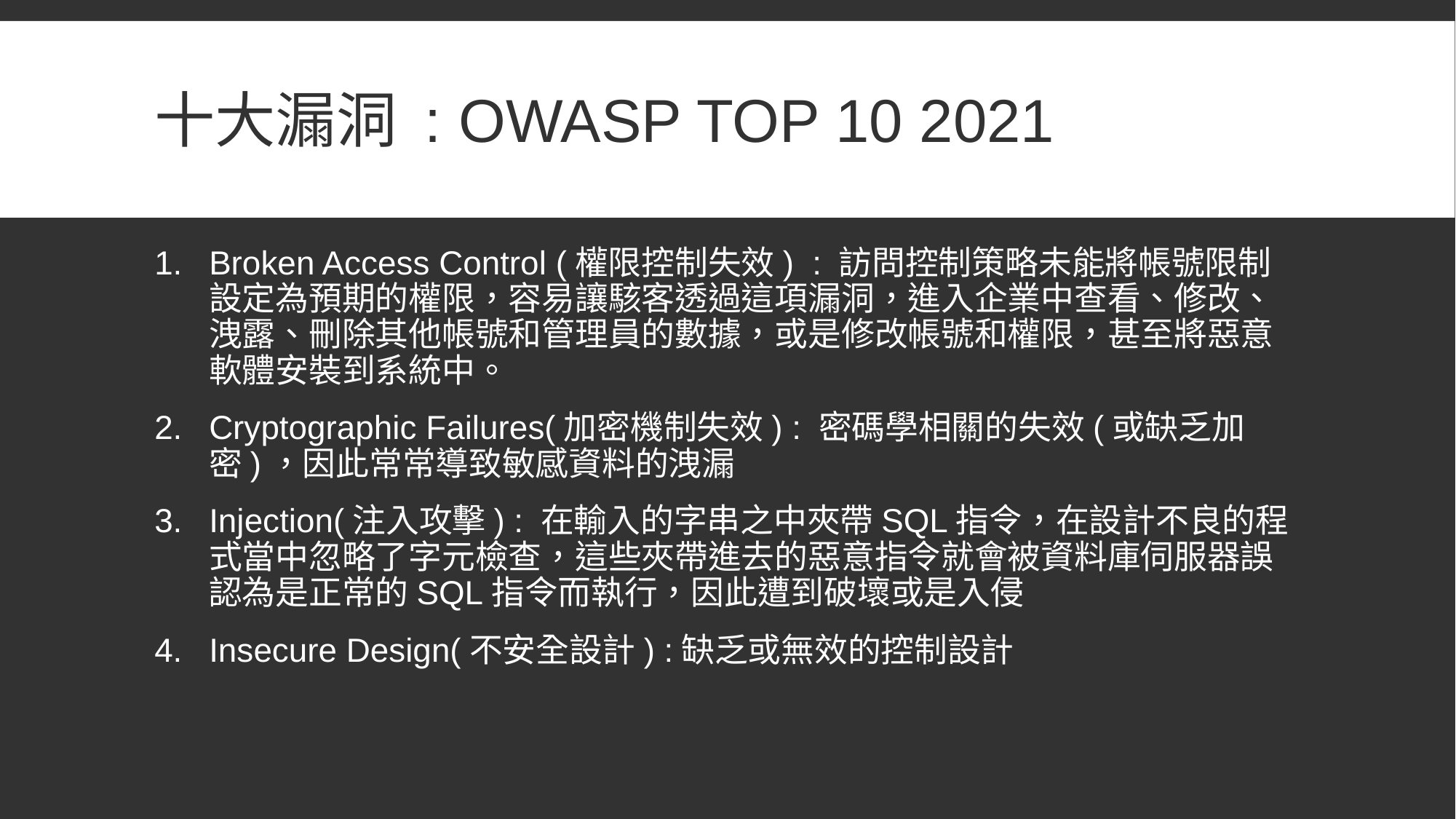

# 十大漏洞 : owasp top 10 2021
Broken Access Control (權限控制失效)  : 訪問控制策略未能將帳號限制設定為預期的權限，容易讓駭客透過這項漏洞，進入企業中查看、修改、洩露、刪除其他帳號和管理員的數據，或是修改帳號和權限，甚至將惡意軟體安裝到系統中。
Cryptographic Failures(加密機制失效) : 密碼學相關的失效(或缺乏加密)，因此常常導致敏感資料的洩漏
Injection(注入攻擊) : 在輸入的字串之中夾帶SQL指令，在設計不良的程式當中忽略了字元檢查，這些夾帶進去的惡意指令就會被資料庫伺服器誤認為是正常的SQL指令而執行，因此遭到破壞或是入侵
Insecure Design(不安全設計) :缺乏或無效的控制設計